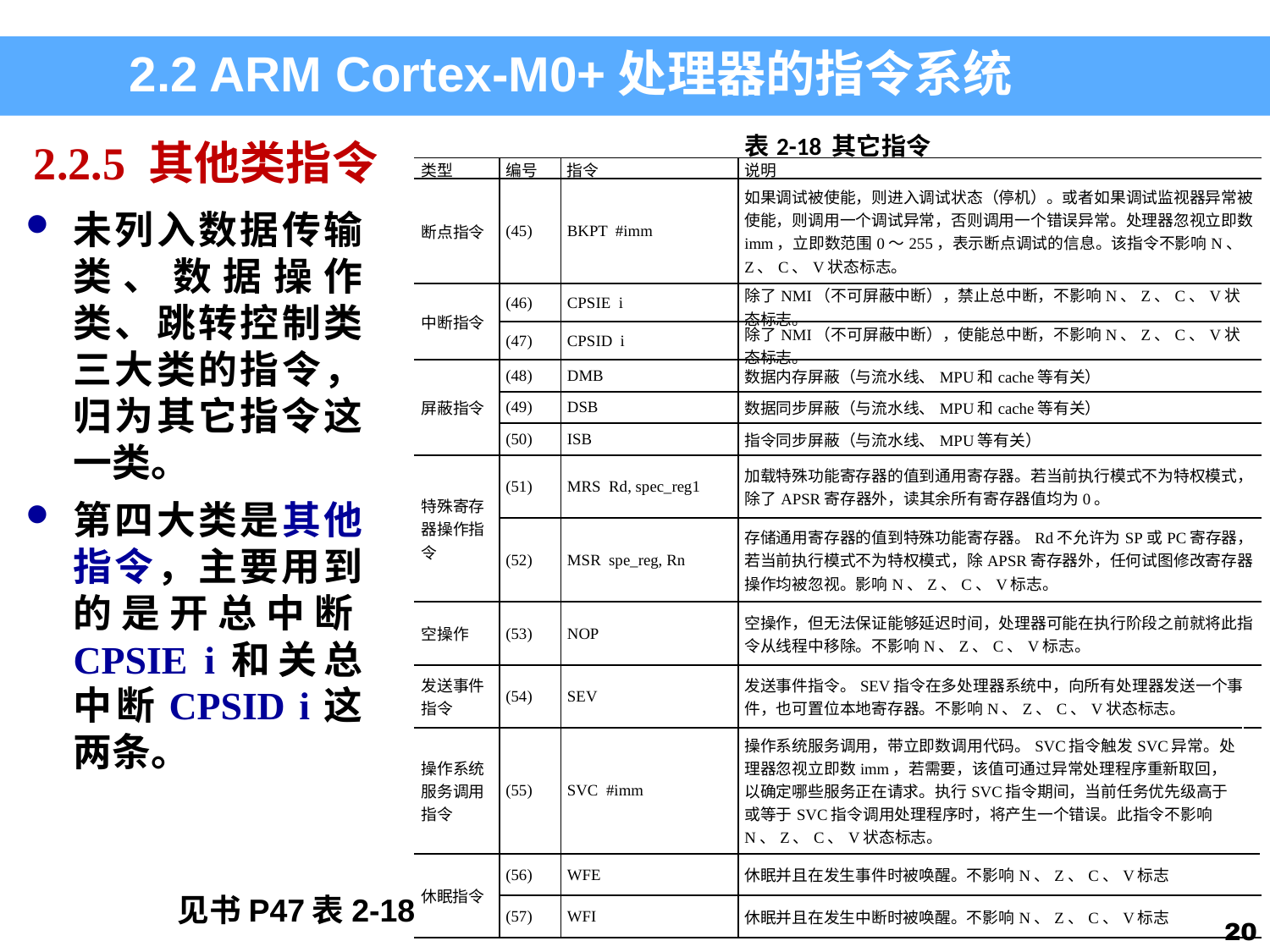

2.2 ARM Cortex-M0+处理器的指令系统
| 表2-18 其它指令 |  |  |  |  |
| --- | --- | --- | --- | --- |
| 类型 | 编号 | 指令 | 说明 |  |
| 断点指令 | (45) | BKPT #imm | 如果调试被使能，则进入调试状态（停机）。或者如果调试监视器异常被使能，则调用一个调试异常，否则调用一个错误异常。处理器忽视立即数imm，立即数范围0～255，表示断点调试的信息。该指令不影响N、Z、C、V状态标志。 |  |
| 中断指令 | (46) | CPSIE i | 除了NMI（不可屏蔽中断），禁止总中断，不影响N、Z、C、V状态标志。 |  |
|  | (47) | CPSID i | 除了NMI（不可屏蔽中断），使能总中断，不影响N、Z、C、V状态标志。 |  |
| 屏蔽指令 | (48) | DMB | 数据内存屏蔽（与流水线、MPU和cache等有关） |  |
|  | (49) | DSB | 数据同步屏蔽（与流水线、MPU和cache等有关） |  |
|  | (50) | ISB | 指令同步屏蔽（与流水线、MPU等有关） |  |
| 特殊寄存器操作指令 | (51) | MRS Rd, spec\_reg1 | 加载特殊功能寄存器的值到通用寄存器。若当前执行模式不为特权模式，除了APSR寄存器外，读其余所有寄存器值均为0。 |  |
|  | (52) | MSR spe\_reg, Rn | 存储通用寄存器的值到特殊功能寄存器。Rd不允许为SP或PC寄存器，若当前执行模式不为特权模式，除APSR寄存器外，任何试图修改寄存器操作均被忽视。影响N、Z、C、V标志。 |  |
| 空操作 | (53) | NOP | 空操作，但无法保证能够延迟时间，处理器可能在执行阶段之前就将此指令从线程中移除。不影响N、Z、C、V标志。 |  |
| 发送事件指令 | (54) | SEV | 发送事件指令。SEV指令在多处理器系统中，向所有处理器发送一个事件，也可置位本地寄存器。不影响N、Z、C、V状态标志。 |  |
| 操作系统服务调用指令 | (55) | SVC #imm | 操作系统服务调用，带立即数调用代码。SVC指令触发SVC异常。处理器忽视立即数imm，若需要，该值可通过异常处理程序重新取回，以确定哪些服务正在请求。执行SVC指令期间，当前任务优先级高于或等于SVC指令调用处理程序时，将产生一个错误。此指令不影响N、Z、C、V状态标志。 |  |
| 休眠指令 | (56) | WFE | 休眠并且在发生事件时被唤醒。不影响N、Z、C、V标志 |  |
|  | (57) | WFI | 休眠并且在发生中断时被唤醒。不影响N、Z、C、V标志 |  |
2.2.5 其他类指令
未列入数据传输类、数据操作类、跳转控制类三大类的指令，归为其它指令这一类。
第四大类是其他指令，主要用到的是开总中断CPSIE i和关总中断CPSID i这两条。
见书P47表2-18
20